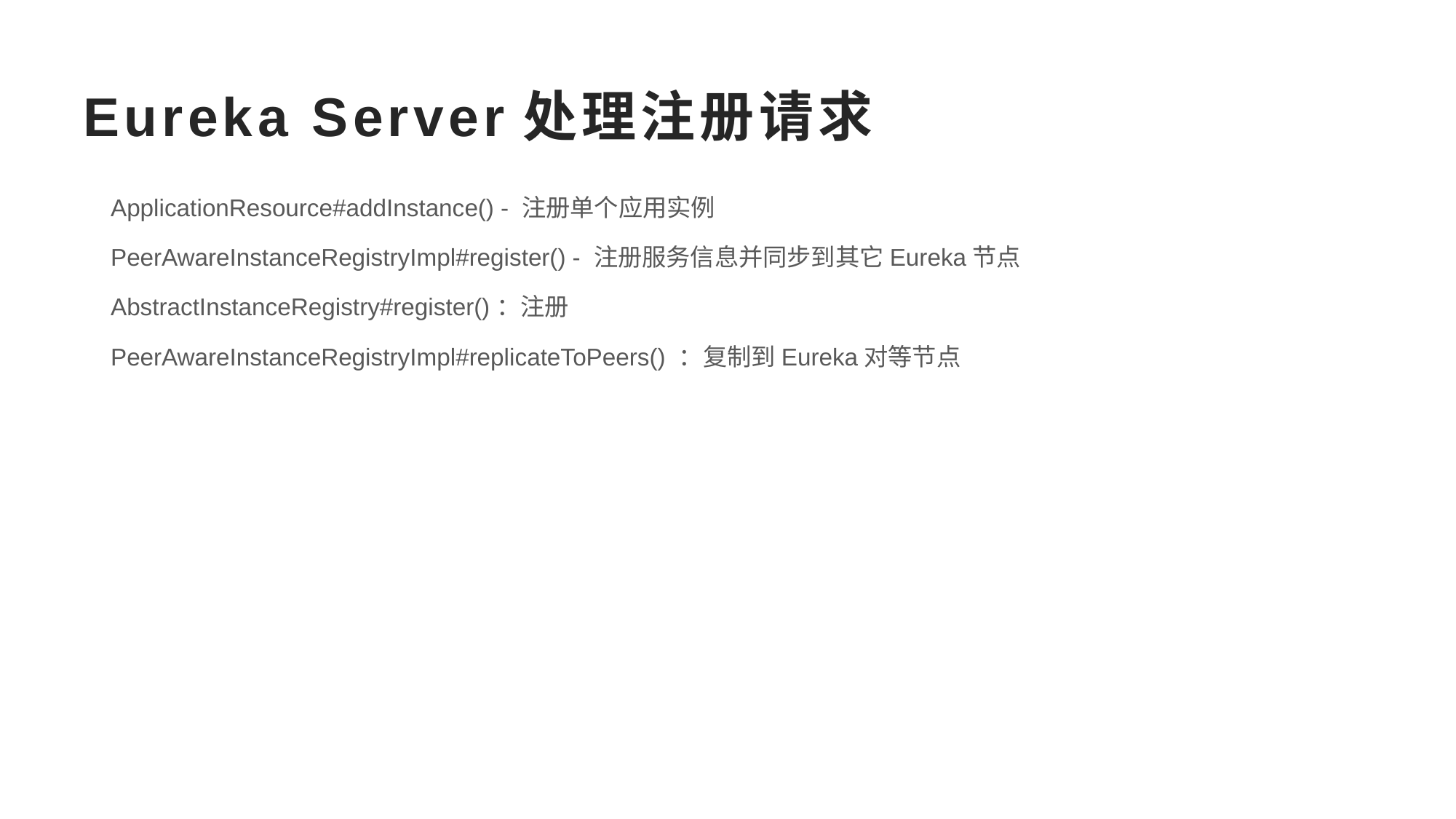

Eureka Server处理注册请求
ApplicationResource#addInstance() - 注册单个应用实例
PeerAwareInstanceRegistryImpl#register() - 注册服务信息并同步到其它Eureka节点
AbstractInstanceRegistry#register()：注册
PeerAwareInstanceRegistryImpl#replicateToPeers() ：复制到Eureka对等节点